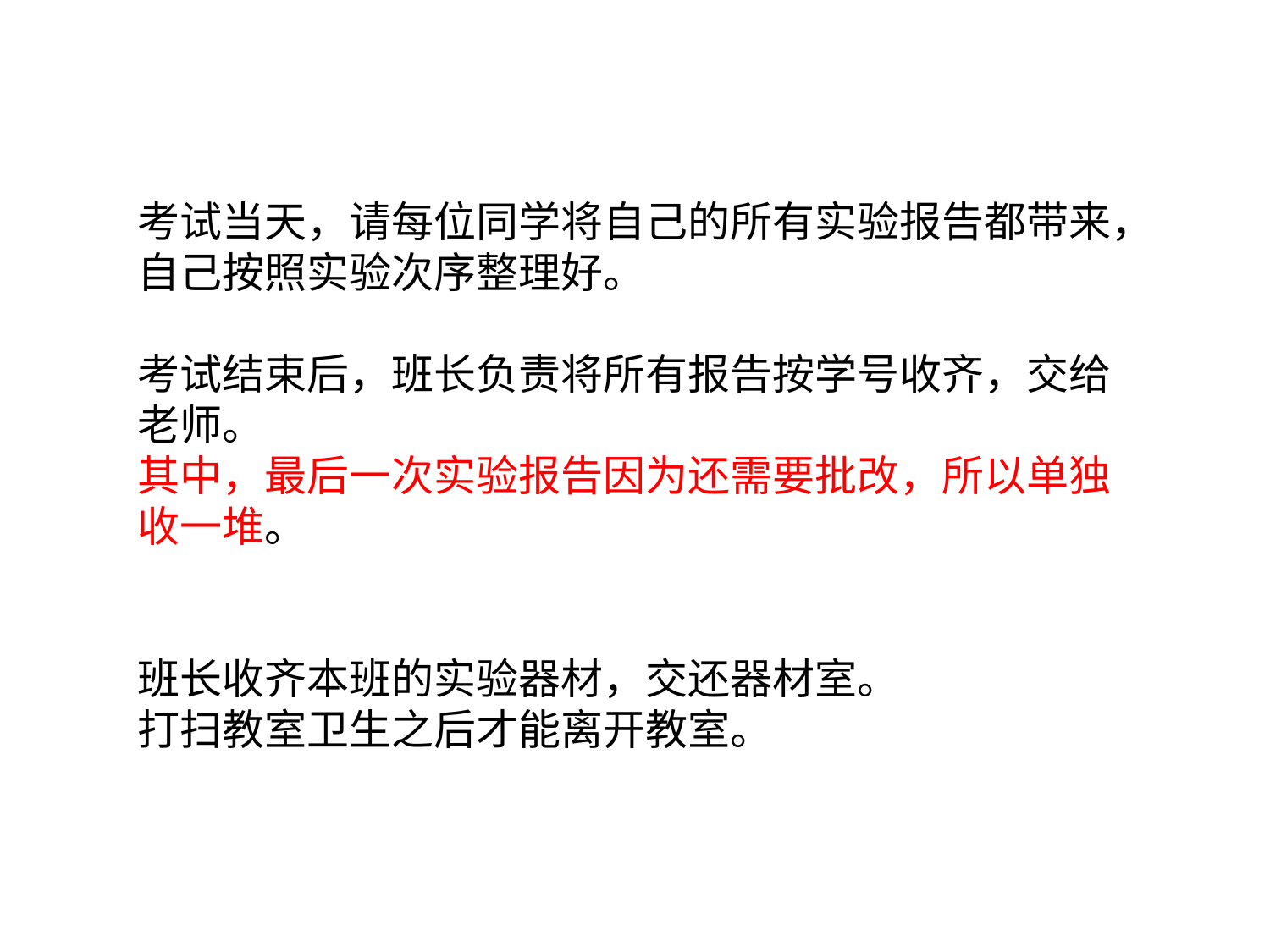

考试当天，请每位同学将自己的所有实验报告都带来，自己按照实验次序整理好。

考试结束后，班长负责将所有报告按学号收齐，交给老师。
其中，最后一次实验报告因为还需要批改，所以单独收一堆。

班长收齐本班的实验器材，交还器材室。
打扫教室卫生之后才能离开教室。